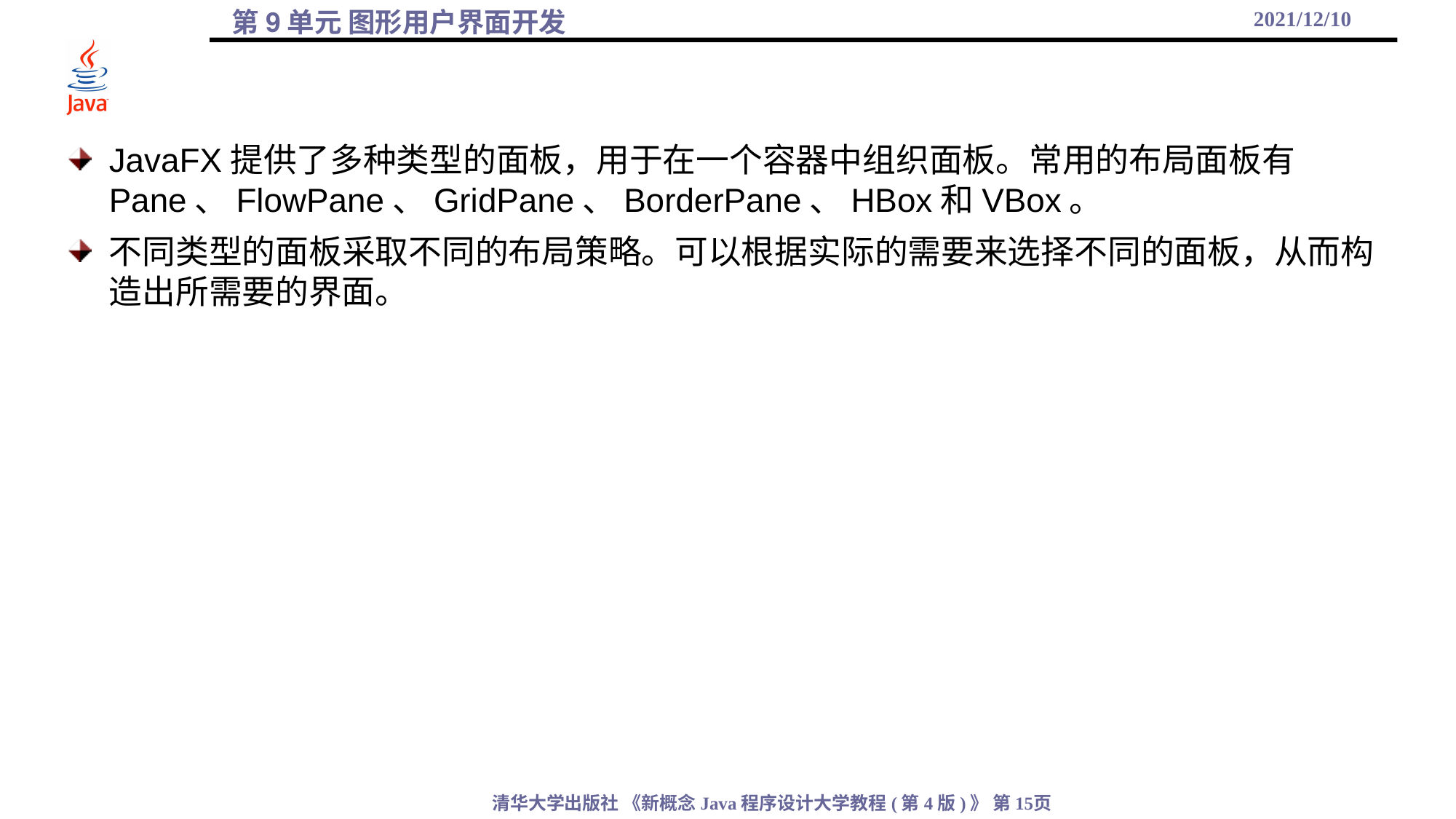

2021/12/10
JavaFX提供了多种类型的面板，用于在一个容器中组织面板。常用的布局面板有Pane、FlowPane、GridPane、BorderPane、HBox和VBox。
不同类型的面板采取不同的布局策略。可以根据实际的需要来选择不同的面板，从而构造出所需要的界面。